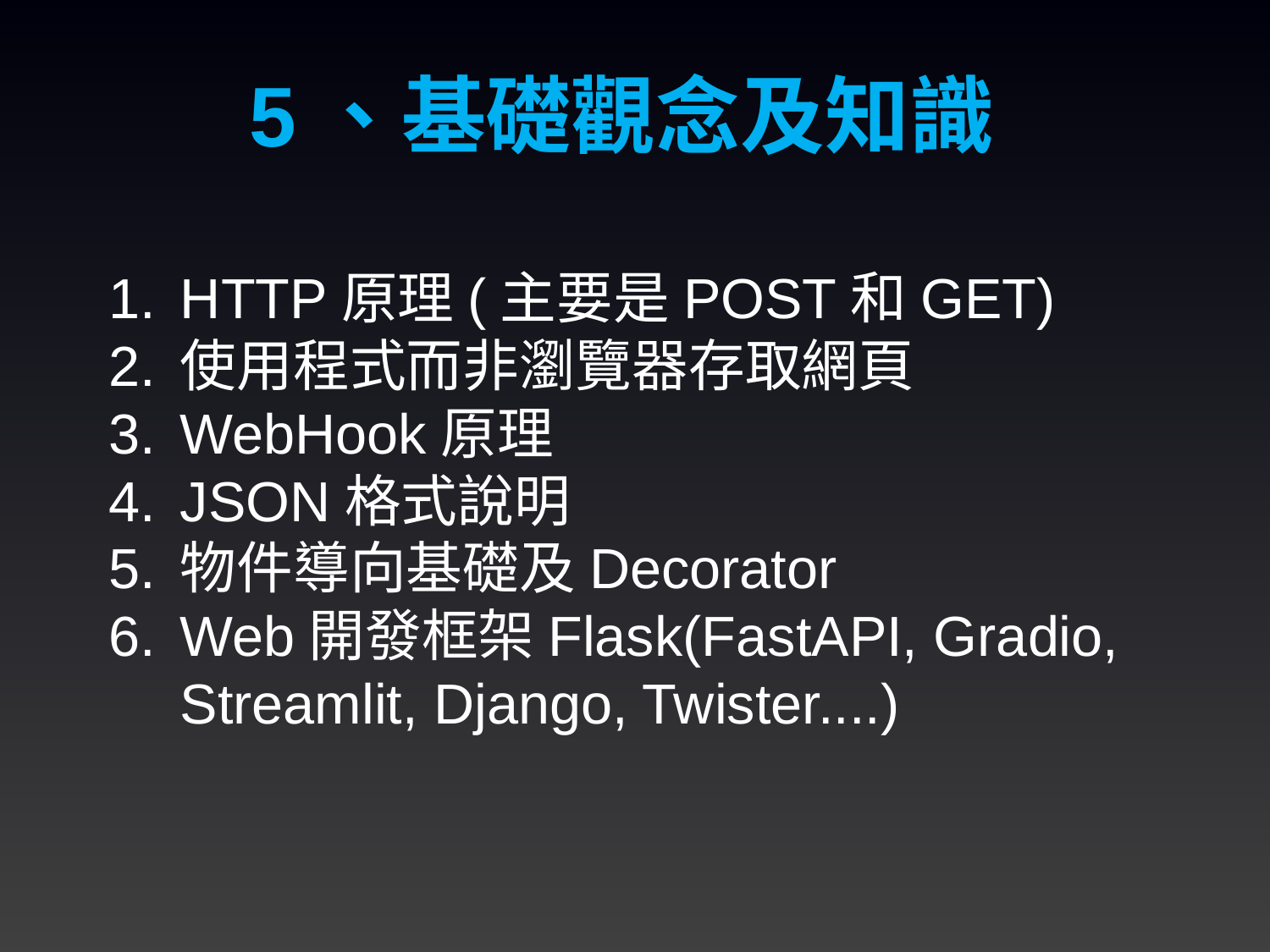

5、基礎觀念及知識
HTTP原理(主要是POST和GET)
使用程式而非瀏覽器存取網頁
WebHook原理
JSON格式說明
物件導向基礎及Decorator
Web開發框架Flask(FastAPI, Gradio, Streamlit, Django, Twister....)